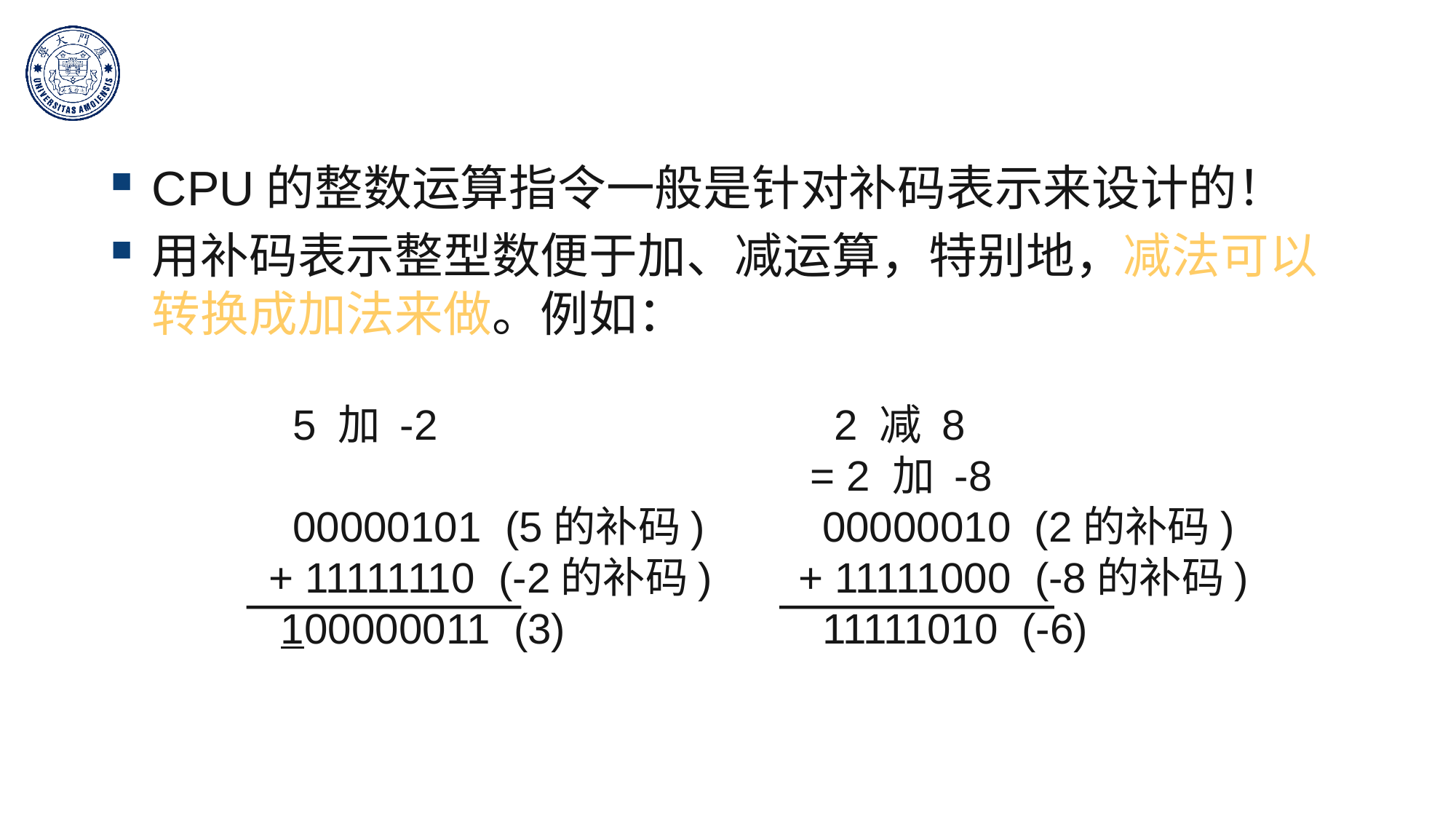

CPU的整数运算指令一般是针对补码表示来设计的！
用补码表示整型数便于加、减运算，特别地，减法可以转换成加法来做。例如：
  5 加 -2

  00000101  (5的补码)
+ 11111110  (-2的补码)
 100000011  (3)
   2 减 8
 = 2 加 -8
  00000010  (2的补码)
+ 11111000  (-8的补码)
  11111010  (-6)

24